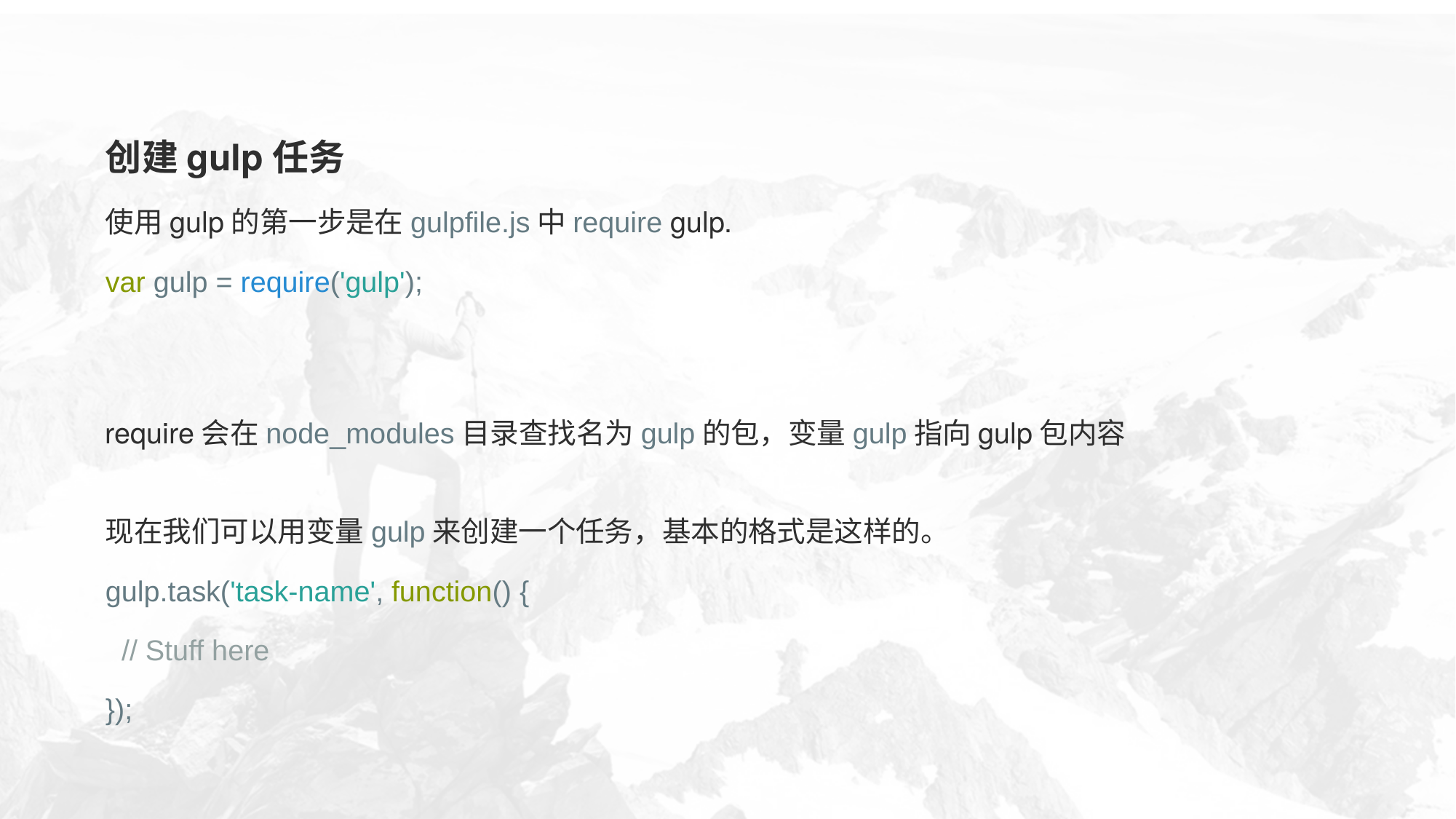

创建gulp任务
使用gulp的第一步是在gulpfile.js中require gulp.
var gulp = require('gulp');

require会在node_modules目录查找名为gulp的包，变量gulp指向gulp包内容
现在我们可以用变量gulp来创建一个任务，基本的格式是这样的。
gulp.task('task-name', function() {
  // Stuff here
});